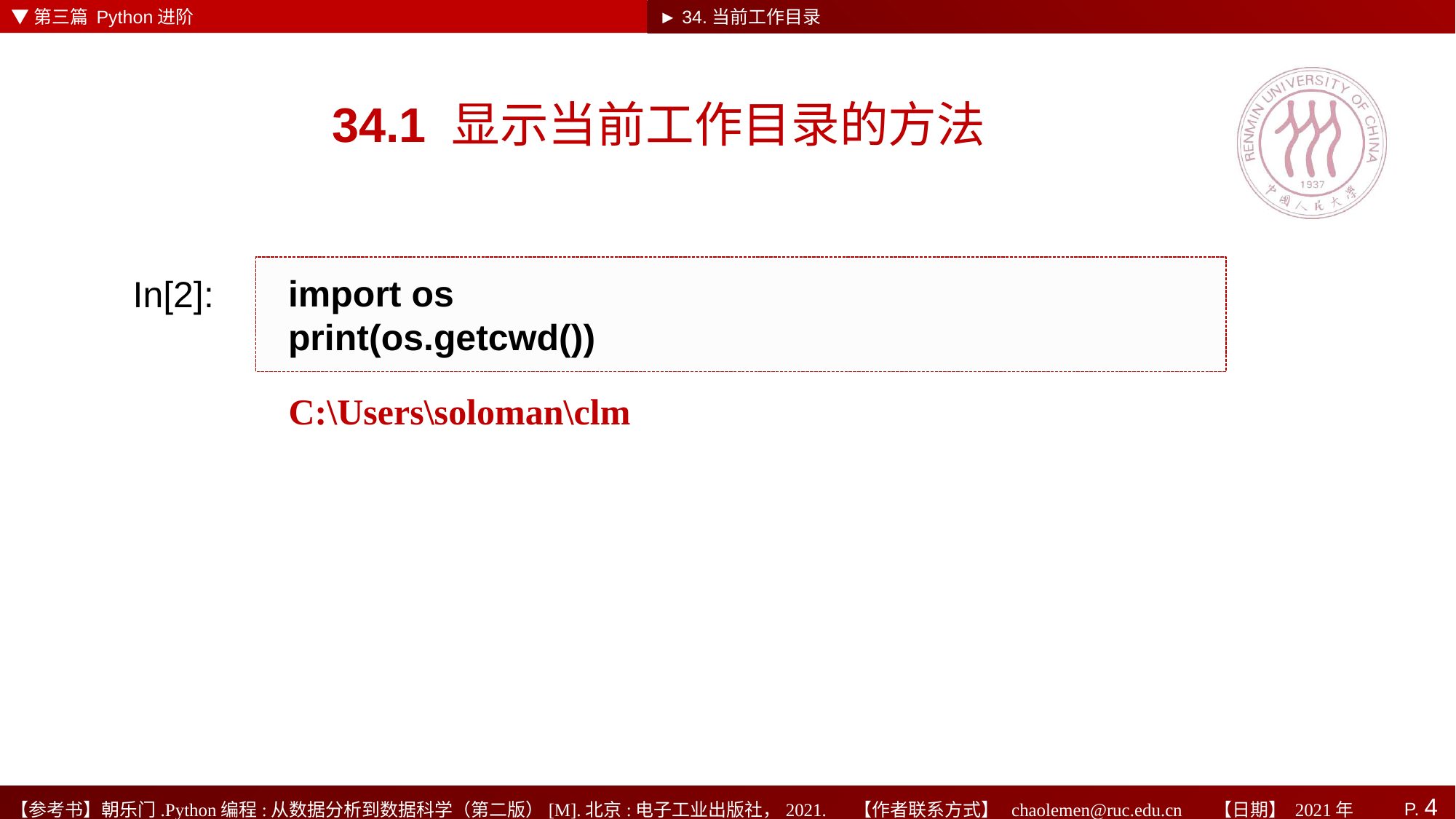

▼第三篇 Python进阶
► 34.当前工作目录
# 34.1 显示当前工作目录的方法
import os
print(os.getcwd())
In[2]:

C:\Users\soloman\clm